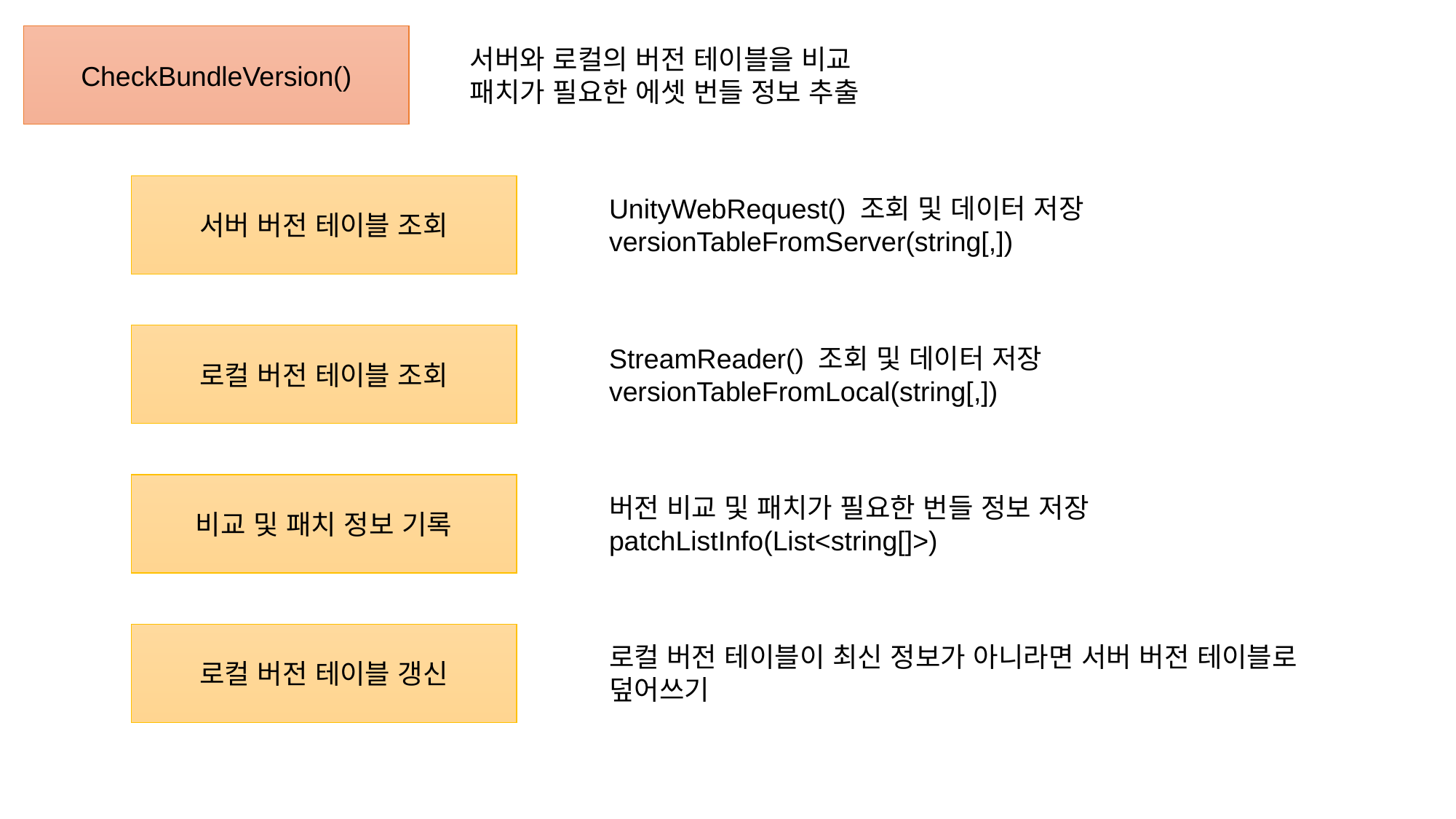

CheckBundleVersion()
서버와 로컬의 버전 테이블을 비교
패치가 필요한 에셋 번들 정보 추출
서버 버전 테이블 조회
UnityWebRequest() 조회 및 데이터 저장
versionTableFromServer(string[,])
로컬 버전 테이블 조회
StreamReader() 조회 및 데이터 저장
versionTableFromLocal(string[,])
비교 및 패치 정보 기록
버전 비교 및 패치가 필요한 번들 정보 저장
patchListInfo(List<string[]>)
로컬 버전 테이블 갱신
로컬 버전 테이블이 최신 정보가 아니라면 서버 버전 테이블로 덮어쓰기